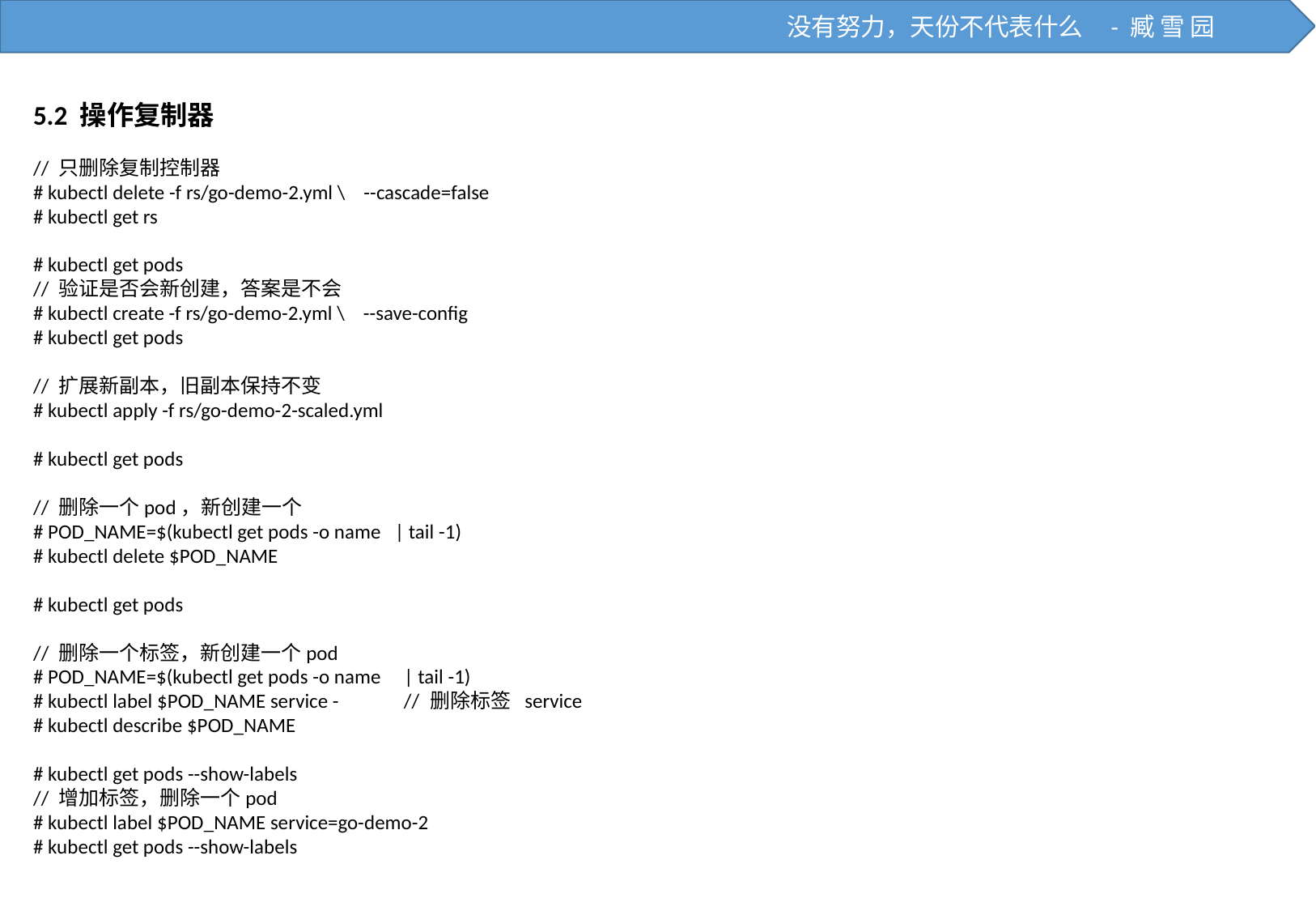

没有努力，天份不代表什么    - 臧 雪 园
5.2 操作复制器

// 只删除复制控制器
# kubectl delete -f rs/go-demo-2.yml \    --cascade=false
# kubectl get rs

# kubectl get pods
// 验证是否会新创建，答案是不会
# kubectl create -f rs/go-demo-2.yml \    --save-config
# kubectl get pods

// 扩展新副本，旧副本保持不变
# kubectl apply -f rs/go-demo-2-scaled.yml

# kubectl get pods

// 删除一个pod，新创建一个
# POD_NAME=$(kubectl get pods -o name   | tail -1)
# kubectl delete $POD_NAME

# kubectl get pods

// 删除一个标签，新创建一个pod
# POD_NAME=$(kubectl get pods -o name     | tail -1)
# kubectl label $POD_NAME service -              // 删除标签  service
# kubectl describe $POD_NAME

# kubectl get pods --show-labels
// 增加标签，删除一个pod
# kubectl label $POD_NAME service=go-demo-2
# kubectl get pods --show-labels